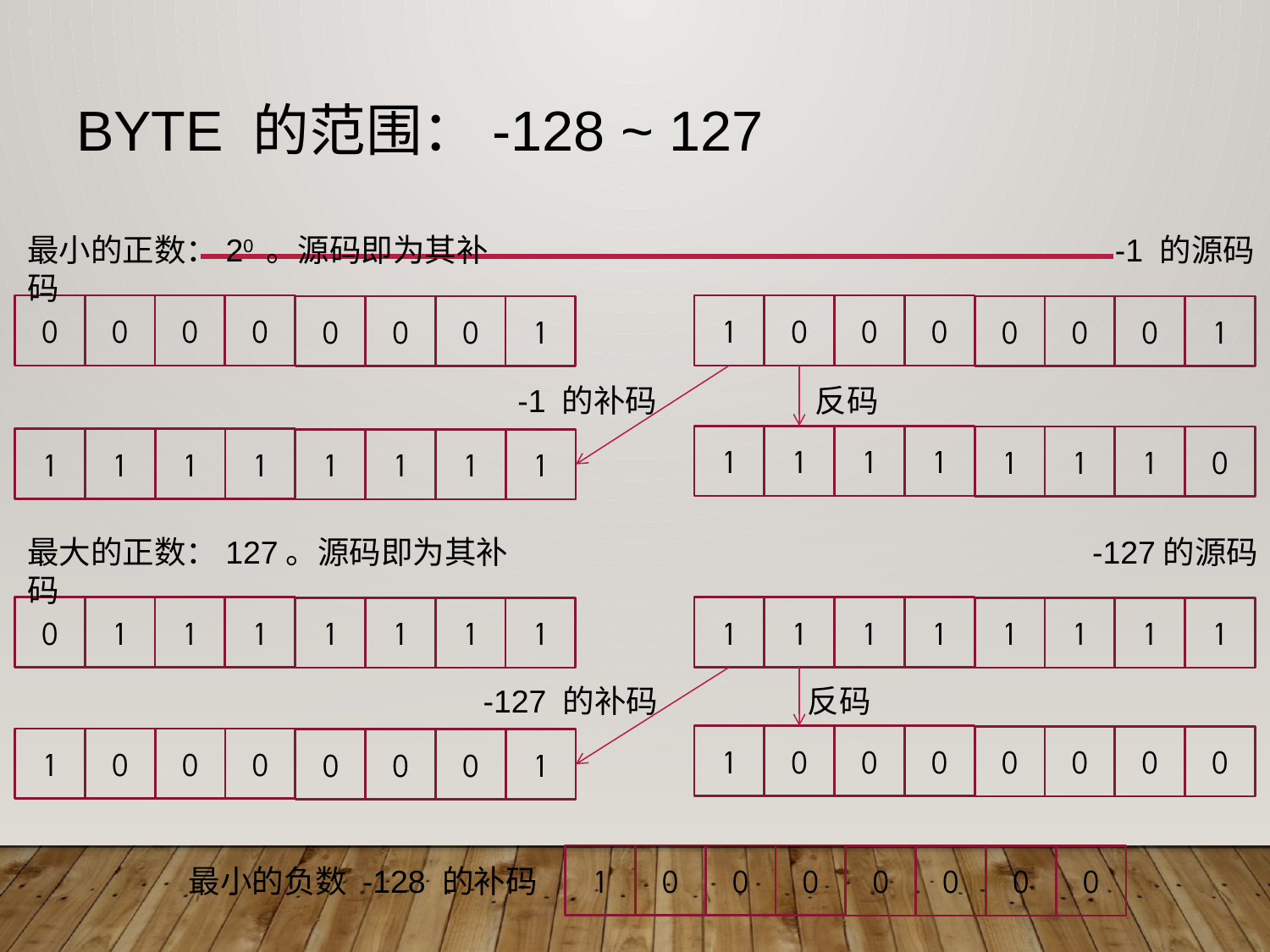

# byte 的范围：-128 ~ 127
最小的正数：20 。源码即为其补码
-1 的源码
0
0
0
0
1
0
0
0
0
0
0
1
0
0
0
1
-1 的补码
反码
1
1
1
1
1
1
1
0
1
1
1
1
1
1
1
1
最大的正数：127。源码即为其补码
-127的源码
0
1
1
1
1
1
1
1
1
1
1
1
1
1
1
1
-127 的补码
反码
1
0
0
0
0
0
0
0
1
0
0
0
0
0
0
1
1
0
0
0
0
0
0
0
最小的负数 -128 的补码